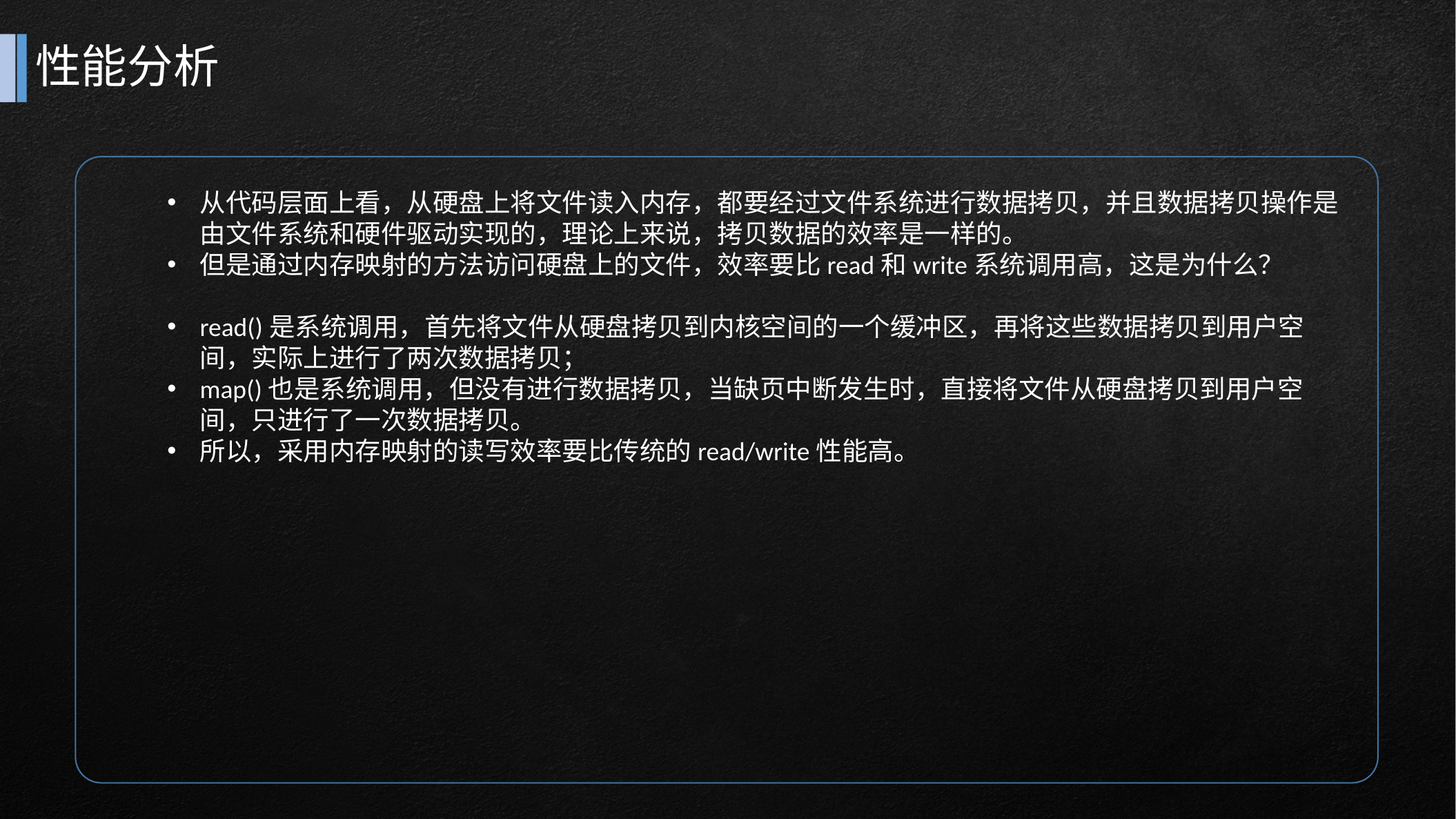

# 性能分析

从代码层面上看，从硬盘上将文件读入内存，都要经过文件系统进行数据拷贝，并且数据拷贝操作是由文件系统和硬件驱动实现的，理论上来说，拷贝数据的效率是一样的。
但是通过内存映射的方法访问硬盘上的文件，效率要比read和write系统调用高，这是为什么？

read()是系统调用，首先将文件从硬盘拷贝到内核空间的一个缓冲区，再将这些数据拷贝到用户空间，实际上进行了两次数据拷贝；
map()也是系统调用，但没有进行数据拷贝，当缺页中断发生时，直接将文件从硬盘拷贝到用户空间，只进行了一次数据拷贝。
所以，采用内存映射的读写效率要比传统的read/write性能高。